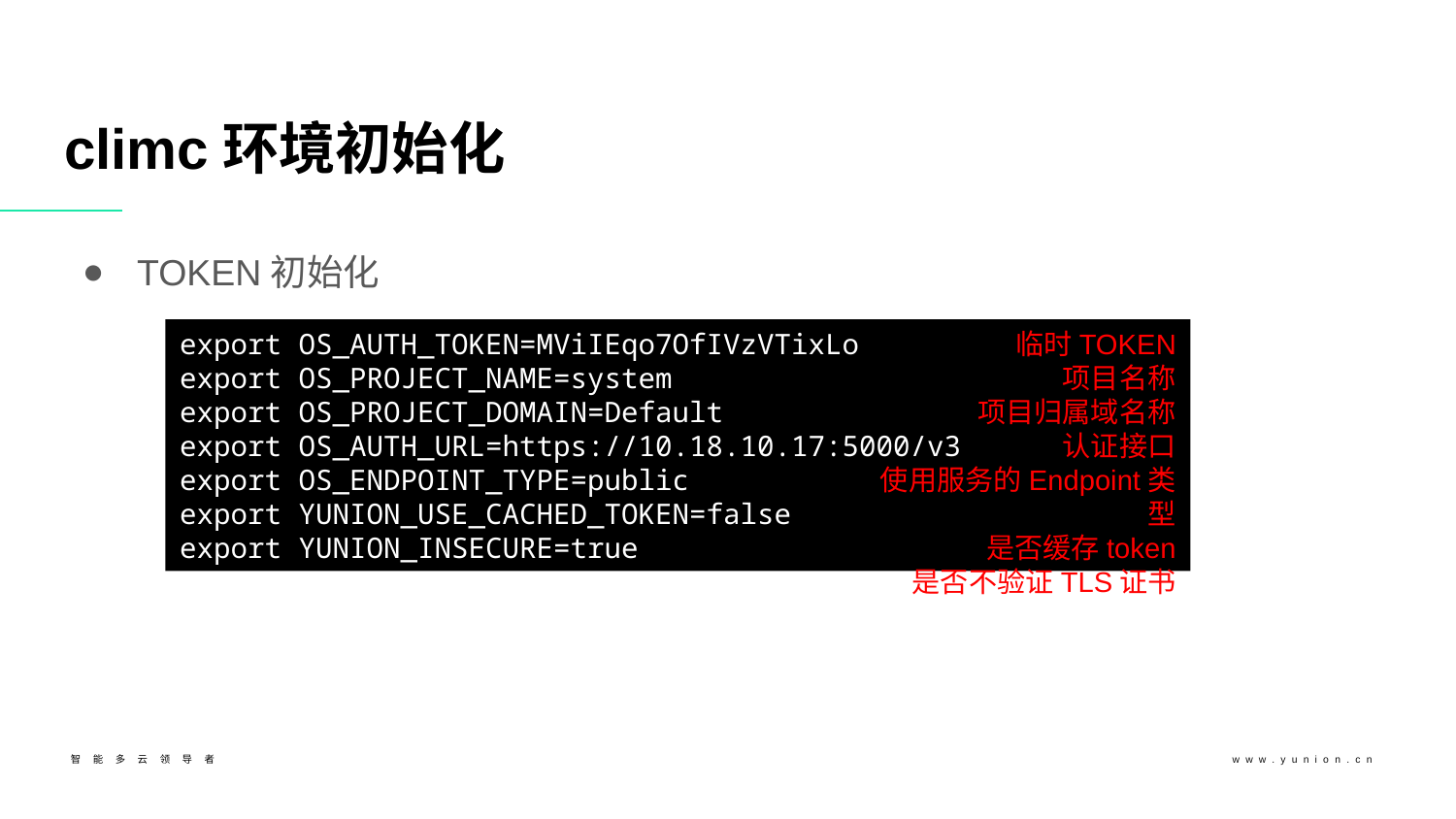

# climc环境初始化
TOKEN初始化
临时TOKEN
项目名称
项目归属域名称
认证接口
使用服务的Endpoint类型
是否缓存token
是否不验证TLS证书
export OS_AUTH_TOKEN=MViIEqo7OfIVzVTixLo
export OS_PROJECT_NAME=system
export OS_PROJECT_DOMAIN=Default
export OS_AUTH_URL=https://10.18.10.17:5000/v3
export OS_ENDPOINT_TYPE=public
export YUNION_USE_CACHED_TOKEN=false
export YUNION_INSECURE=true